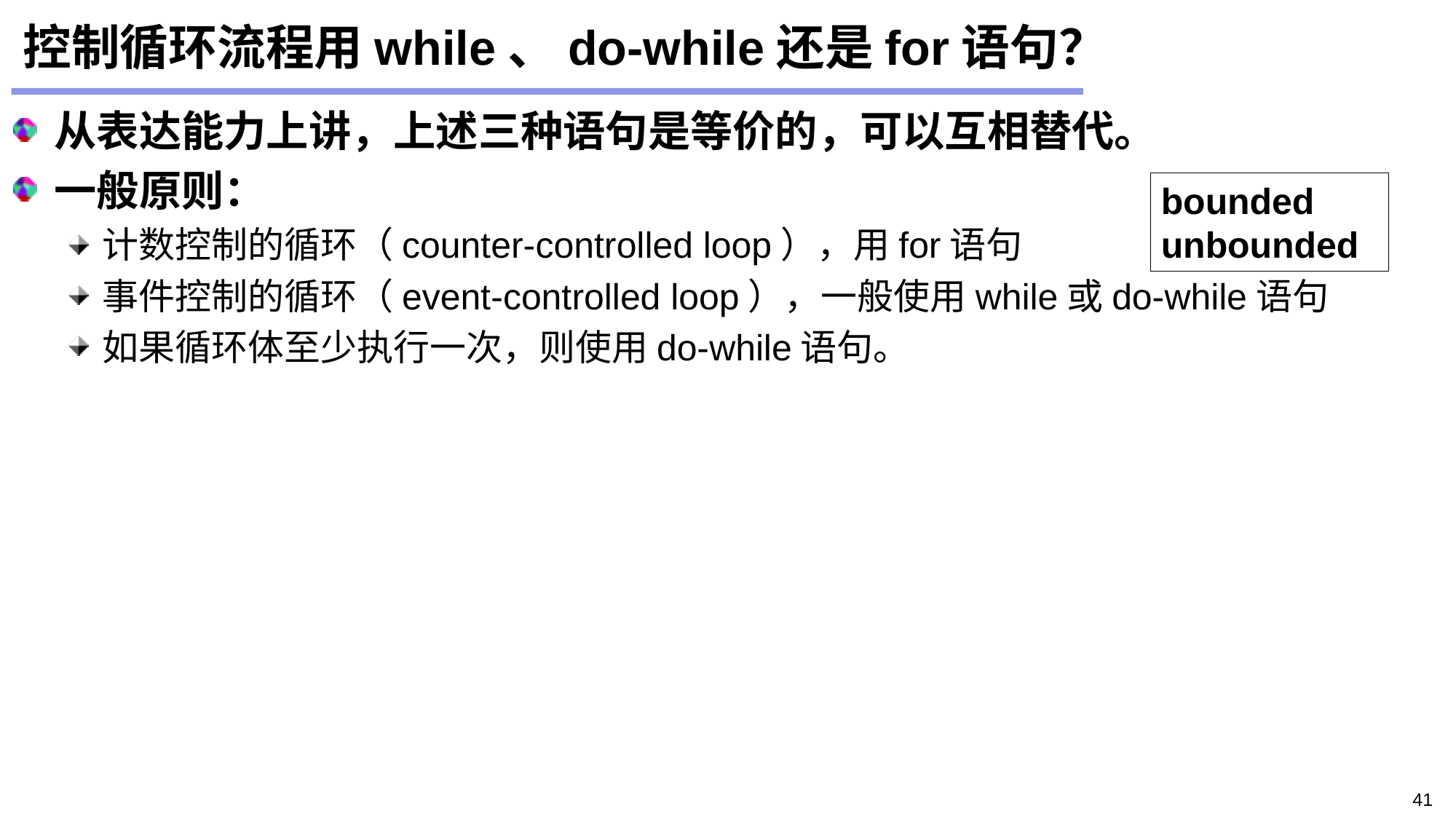

# 控制循环流程用while、do-while还是for语句？
从表达能力上讲，上述三种语句是等价的，可以互相替代。
一般原则：
计数控制的循环（counter-controlled loop），用for语句
事件控制的循环（event-controlled loop），一般使用while或do-while语句
如果循环体至少执行一次，则使用do-while语句。
bounded
unbounded
41